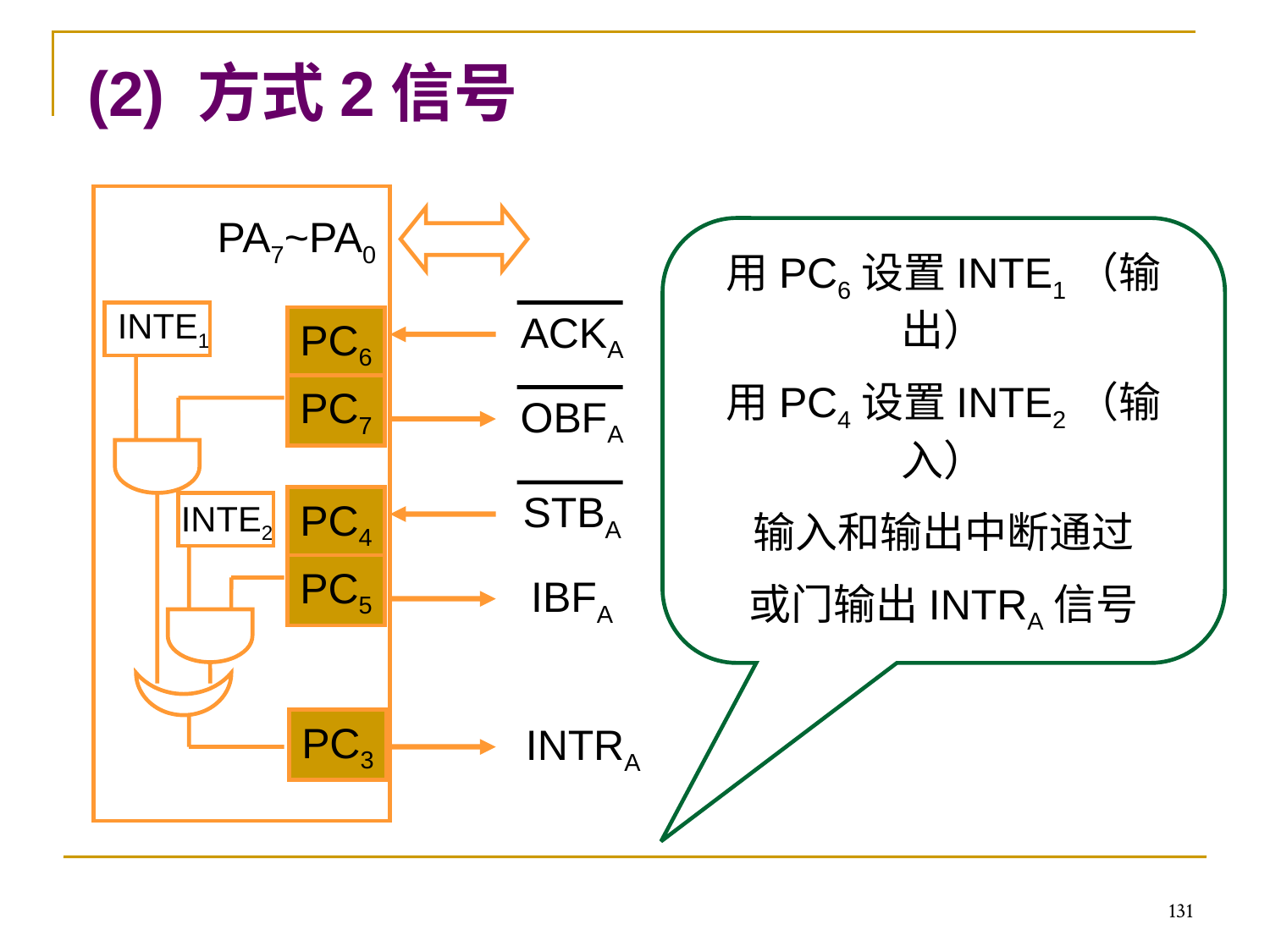

(2) 方式2信号

PA7~PA0

用PC6设置INTE1（输出）
用PC4设置INTE2（输入）
输入和输出中断通过
或门输出INTRA信号
INTE1

ACKA

PC6

PC7
OBFA

STBA

PC4

INTE2

PC5
IBFA

PC3

INTRA

131